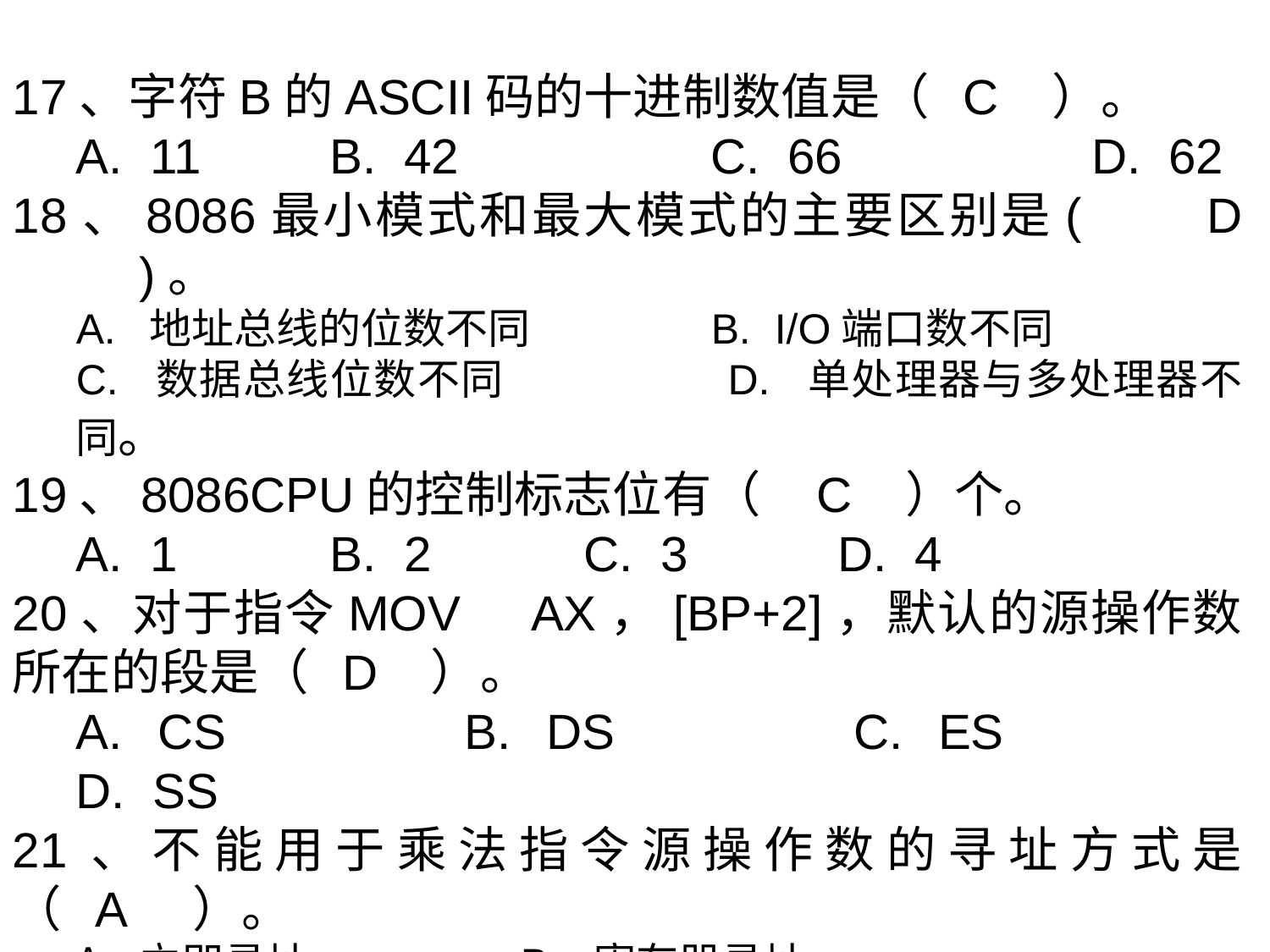

17、字符B的ASCII码的十进制数值是（  C   ）。
A.  11		B.  42		C.  66		D.  62
18、8086最小模式和最大模式的主要区别是(	D	)。
A.  地址总线的位数不同		B.  I/O端口数不同
C.  数据总线位数不同		D.  单处理器与多处理器不同。
19、8086CPU的控制标志位有（    C   ）个。
A.  1		B.  2		C.  3		D.  4
20、对于指令MOV	AX，[BP+2]，默认的源操作数所在的段是（  D   ）。
A.  CS		B.  DS		C.  ES		D.  SS
21、不能用于乘法指令源操作数的寻址方式是（  A    ）。
立即寻址		B.  寄存器寻址
C.  直接寻址		D.  寄存器间接寻址